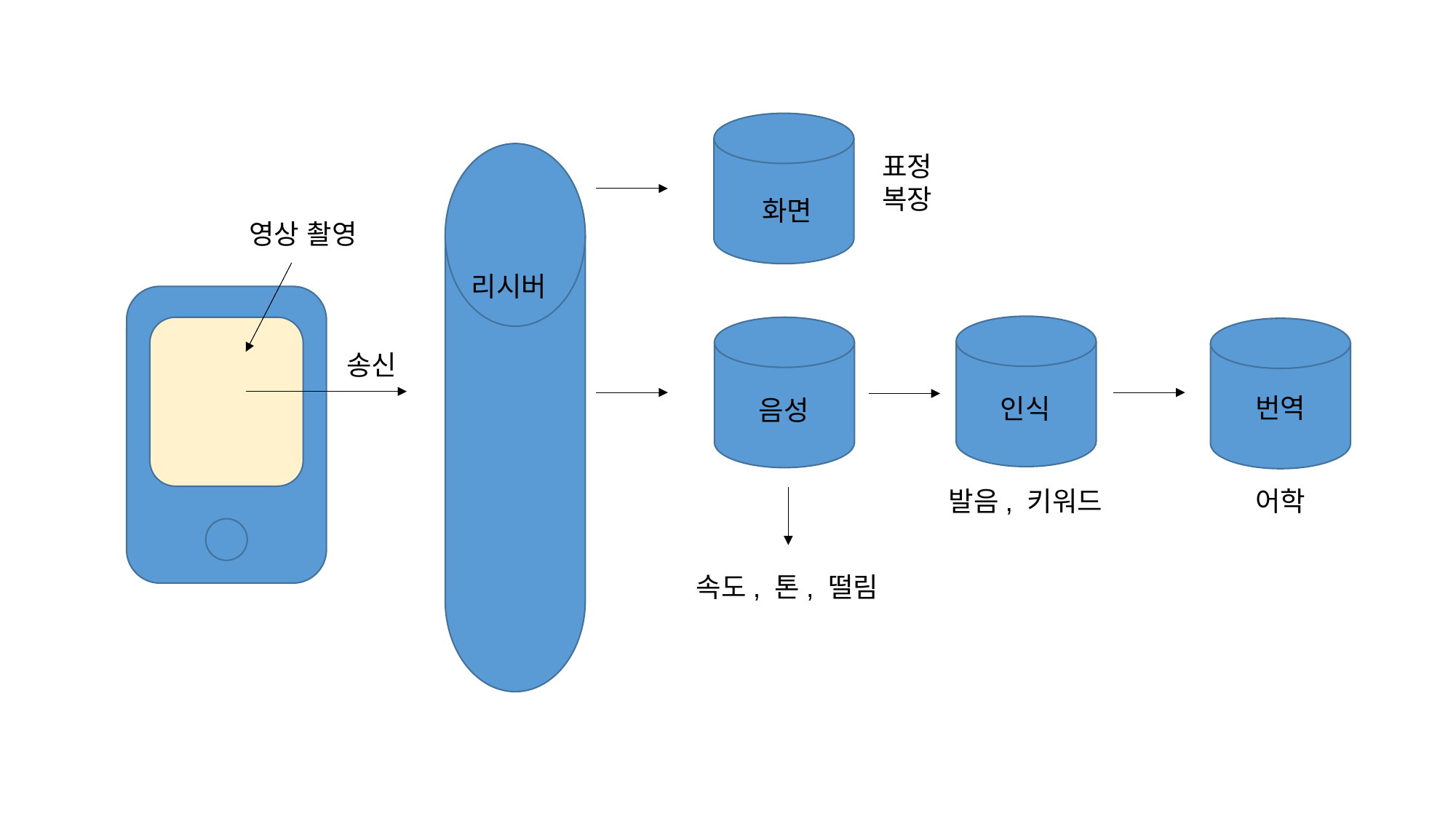

표정
복장
화면
영상 촬영
리시버

송신
번역
인식
음성
발음, 키워드
어학

속도, 톤, 떨림